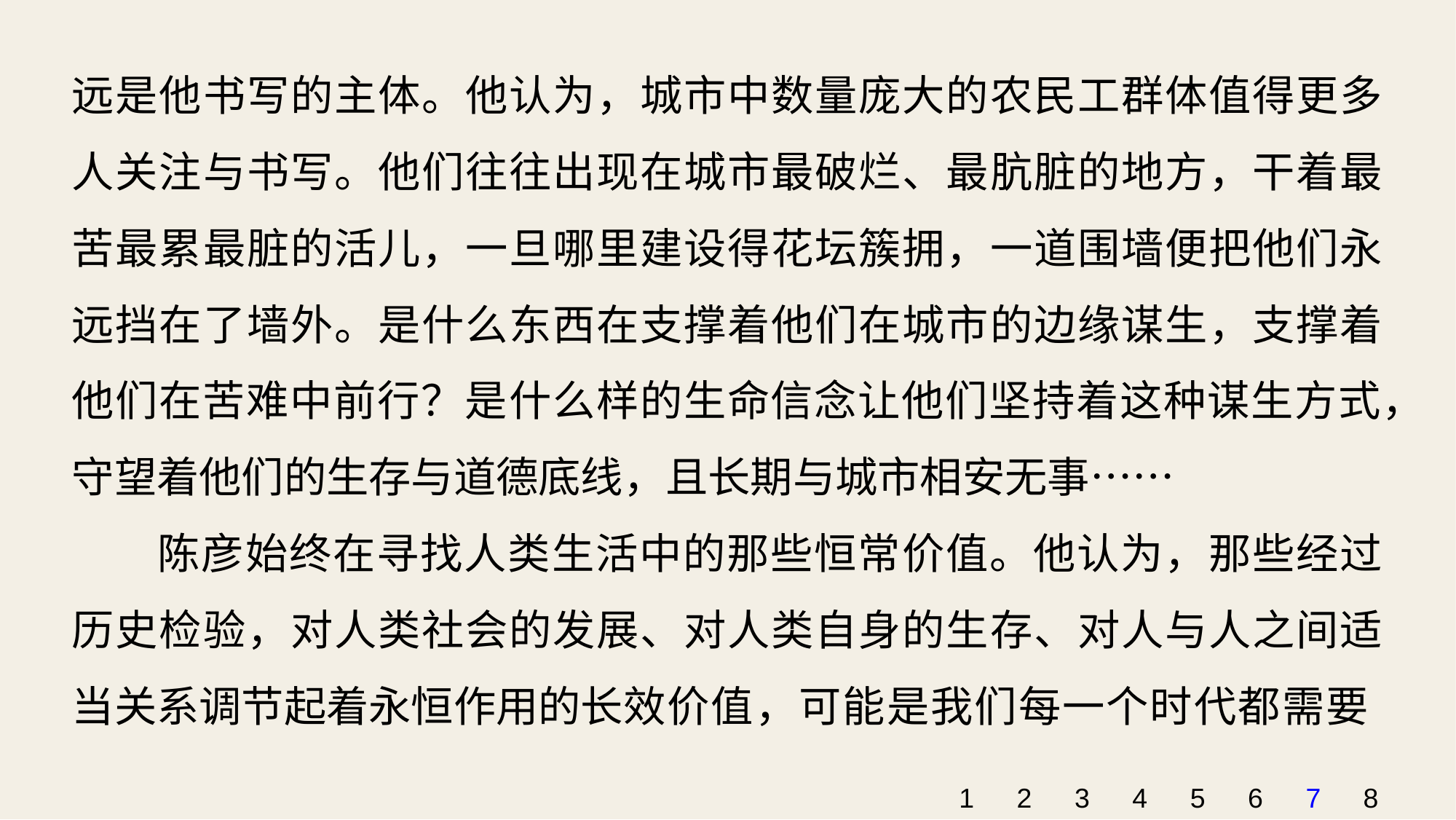

远是他书写的主体。他认为，城市中数量庞大的农民工群体值得更多人关注与书写。他们往往出现在城市最破烂、最肮脏的地方，干着最苦最累最脏的活儿，一旦哪里建设得花坛簇拥，一道围墙便把他们永远挡在了墙外。是什么东西在支撑着他们在城市的边缘谋生，支撑着他们在苦难中前行？是什么样的生命信念让他们坚持着这种谋生方式，守望着他们的生存与道德底线，且长期与城市相安无事……
陈彦始终在寻找人类生活中的那些恒常价值。他认为，那些经过历史检验，对人类社会的发展、对人类自身的生存、对人与人之间适当关系调节起着永恒作用的长效价值，可能是我们每一个时代都需要
1
2
3
4
5
6
7
8